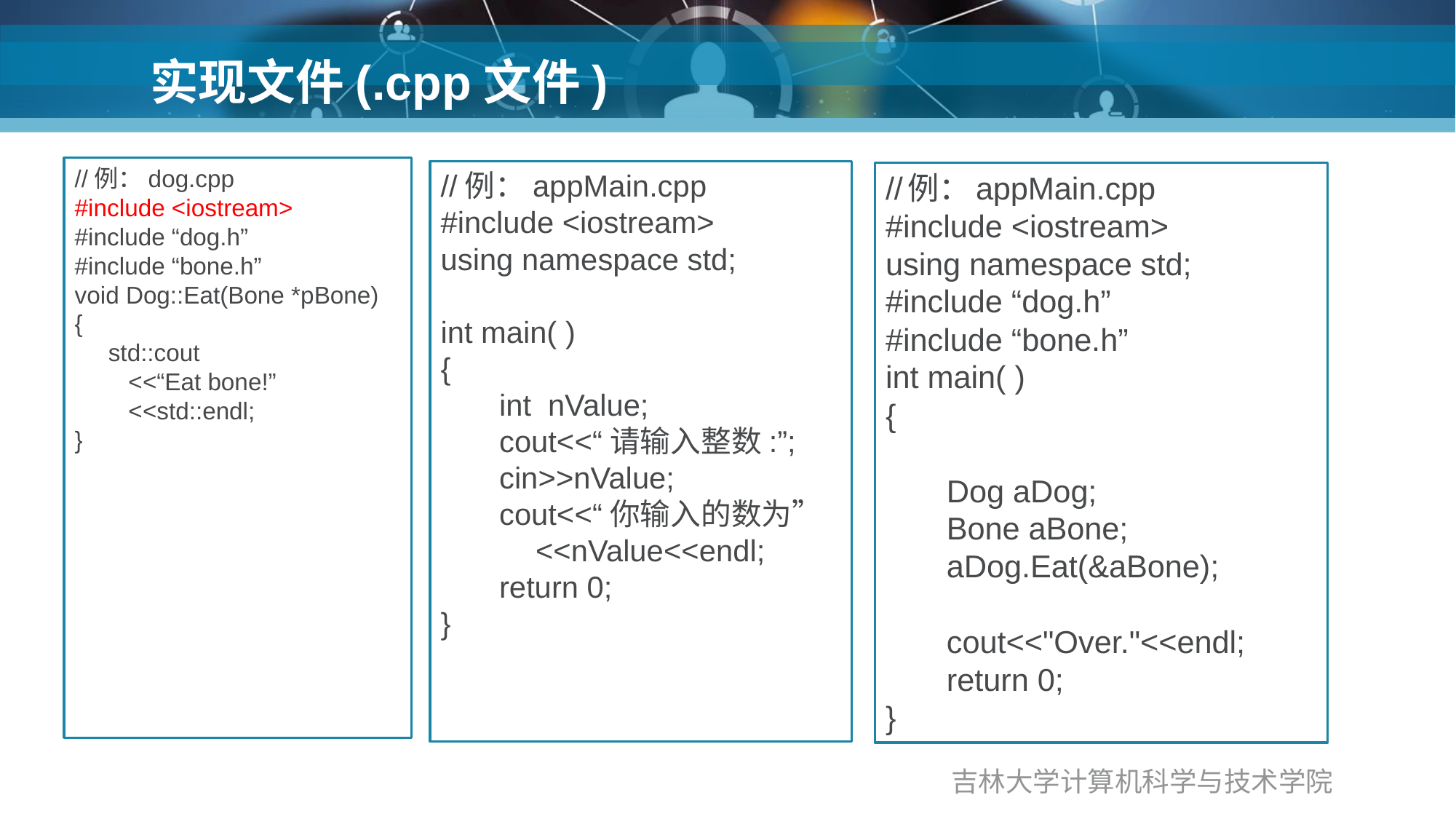

# 实现文件(.cpp文件)
//例：dog.cpp
#include <iostream>
#include “dog.h”
#include “bone.h”
void Dog::Eat(Bone *pBone)
{
     std::cout
        <<“Eat bone!”
        <<std::endl;
}
//例：appMain.cpp
#include <iostream>
using namespace std;
int main( )
{
       int  nValue;
       cout<<“请输入整数:”;
       cin>>nValue;
       cout<<“你输入的数为”
             <<nValue<<endl;
       return 0;
}
//例：appMain.cpp
#include <iostream>
using namespace std;
#include “dog.h”
#include “bone.h”
int main( )
{
       Dog aDog;
       Bone aBone;
       aDog.Eat(&aBone);
       cout<<"Over."<<endl;
       return 0;
}
吉林大学计算机科学与技术学院